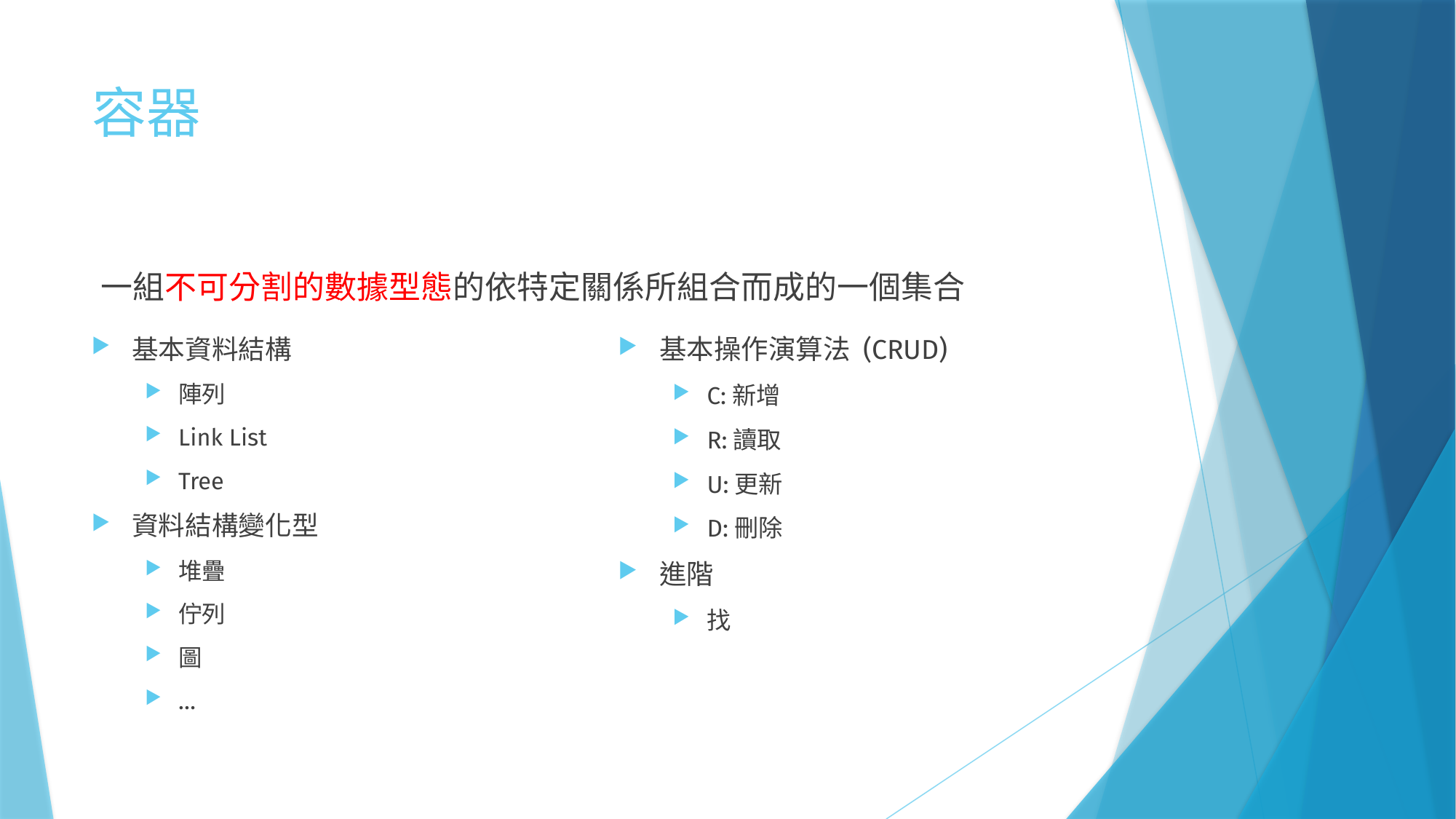

# 容器
一組不可分割的數據型態的依特定關係所組合而成的一個集合
基本資料結構
陣列
Link List
Tree
資料結構變化型
堆疊
佇列
圖
…
基本操作演算法 (CRUD)
C:新增
R:讀取
U:更新
D:刪除
進階
找